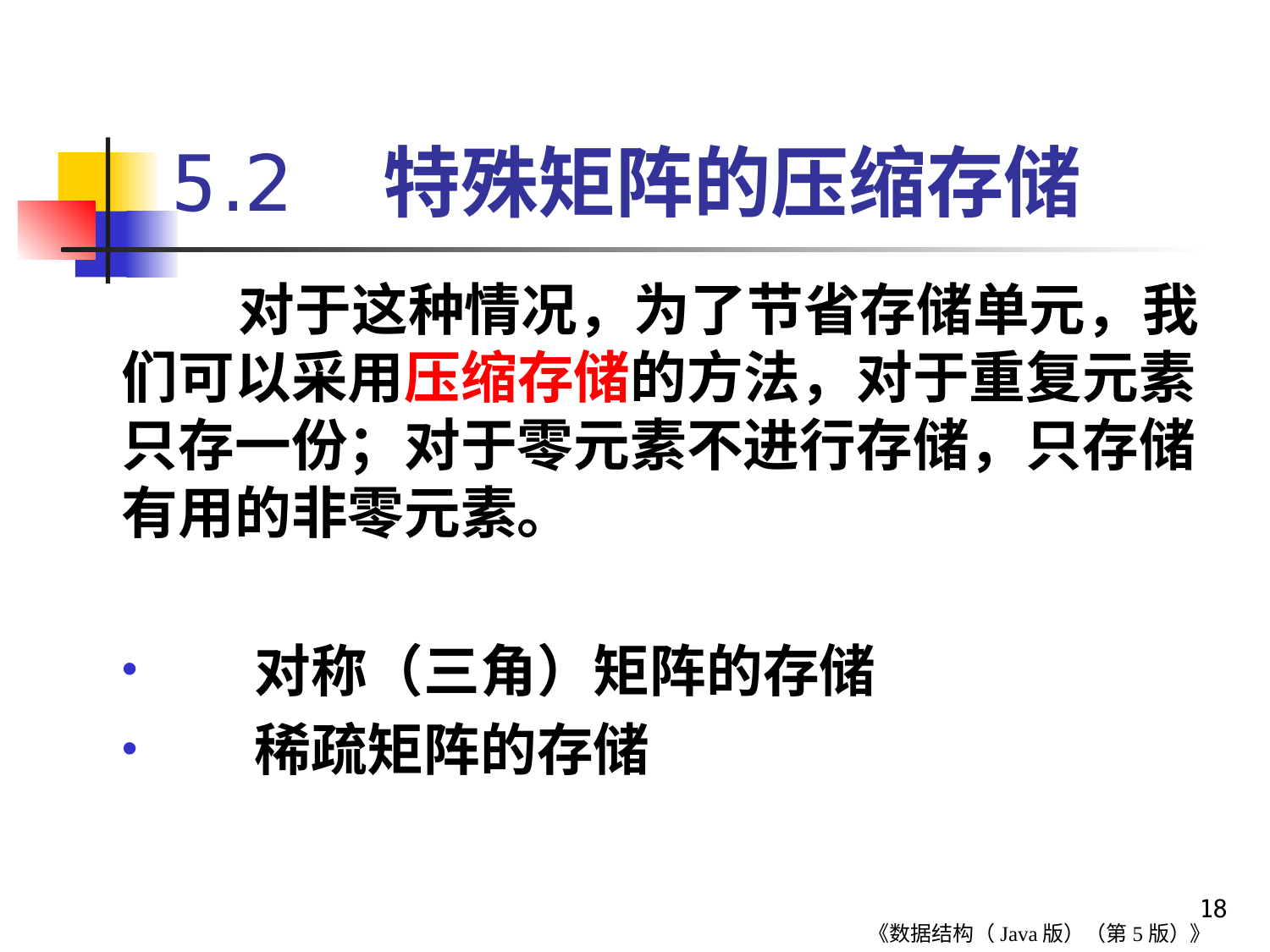

# 5.2   特殊矩阵的压缩存储
        对于这种情况，为了节省存储单元，我们可以采用压缩存储的方法，对于重复元素只存一份；对于零元素不进行存储，只存储有用的非零元素。

        对称（三角）矩阵的存储
        稀疏矩阵的存储
18
《数据结构（Java版）（第5版）》